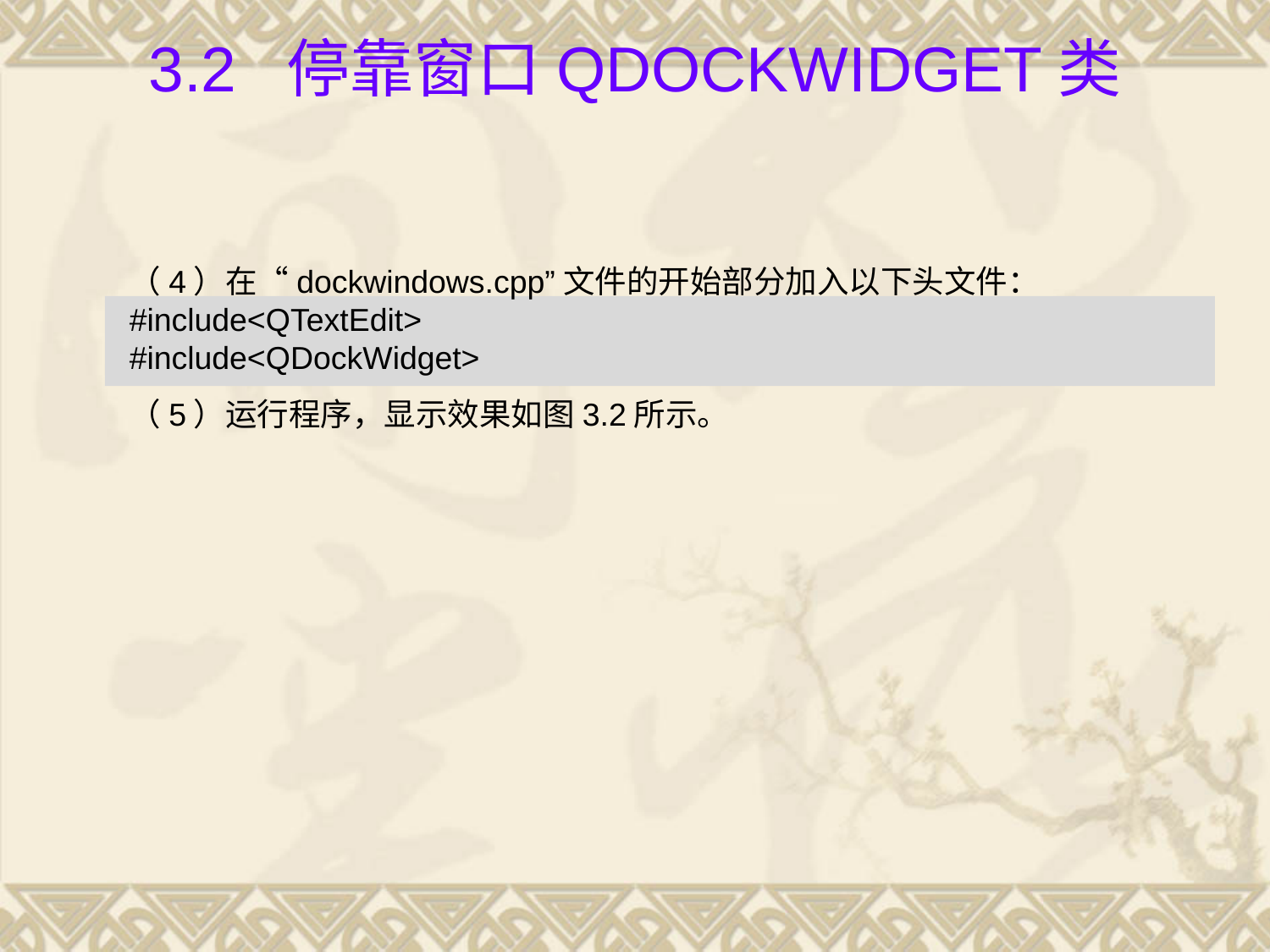

# 3.2  停靠窗口QDockWidget类
（4）在“dockwindows.cpp”文件的开始部分加入以下头文件：
#include<QTextEdit>
#include<QDockWidget>
（5）运行程序，显示效果如图3.2所示。